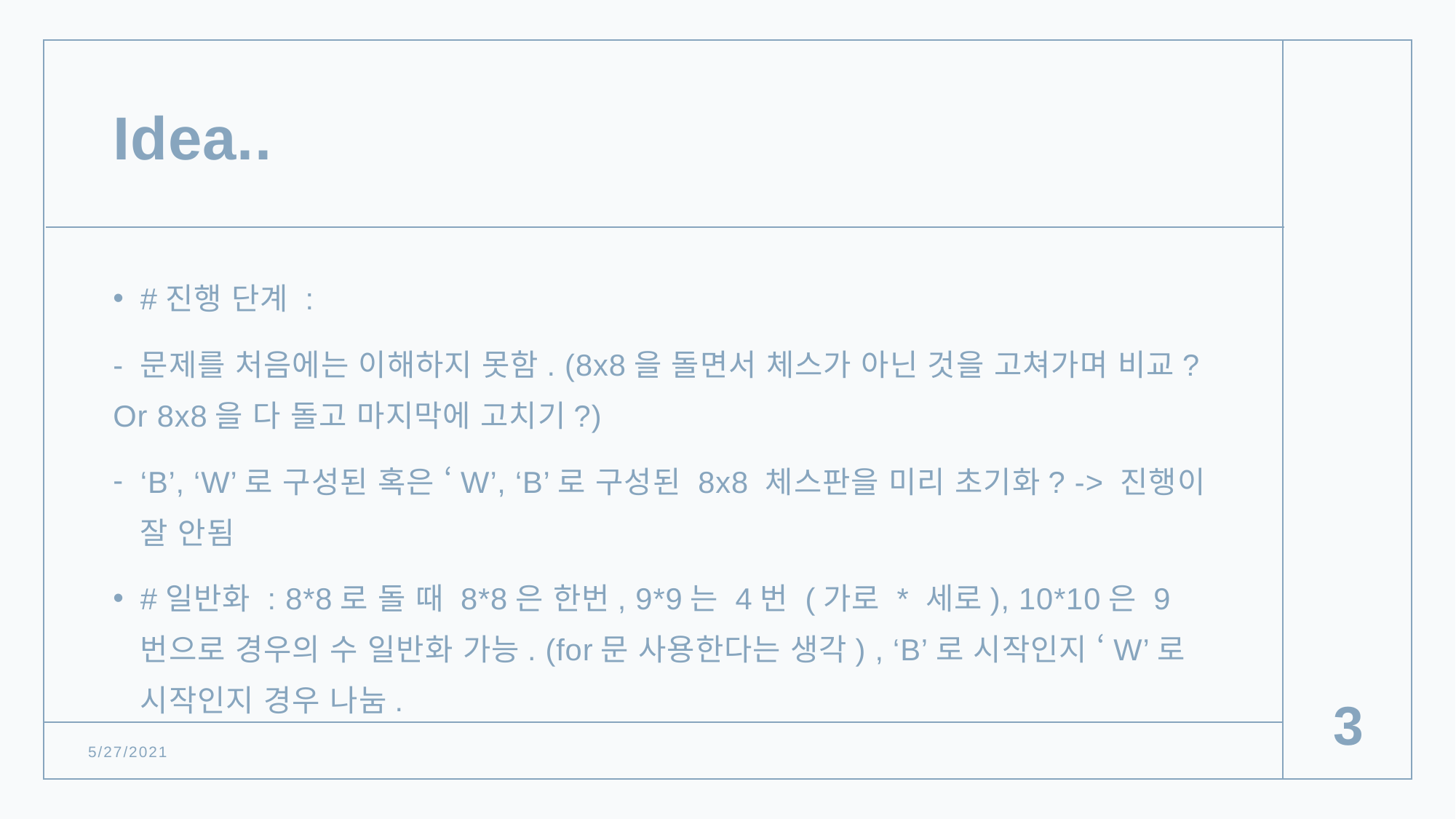

# Idea..
#진행 단계 :
- 문제를 처음에는 이해하지 못함. (8x8을 돌면서 체스가 아닌 것을 고쳐가며 비교? Or 8x8을 다 돌고 마지막에 고치기?)
‘B’, ‘W’로 구성된 혹은 ‘W’, ‘B’로 구성된 8x8 체스판을 미리 초기화? -> 진행이 잘 안됨
#일반화 : 8*8로 돌 때 8*8은 한번, 9*9는 4번 (가로 * 세로), 10*10은 9번으로 경우의 수 일반화 가능. (for문 사용한다는 생각) , ‘B’로 시작인지 ‘W’로 시작인지 경우 나눔.

3
5/27/2021